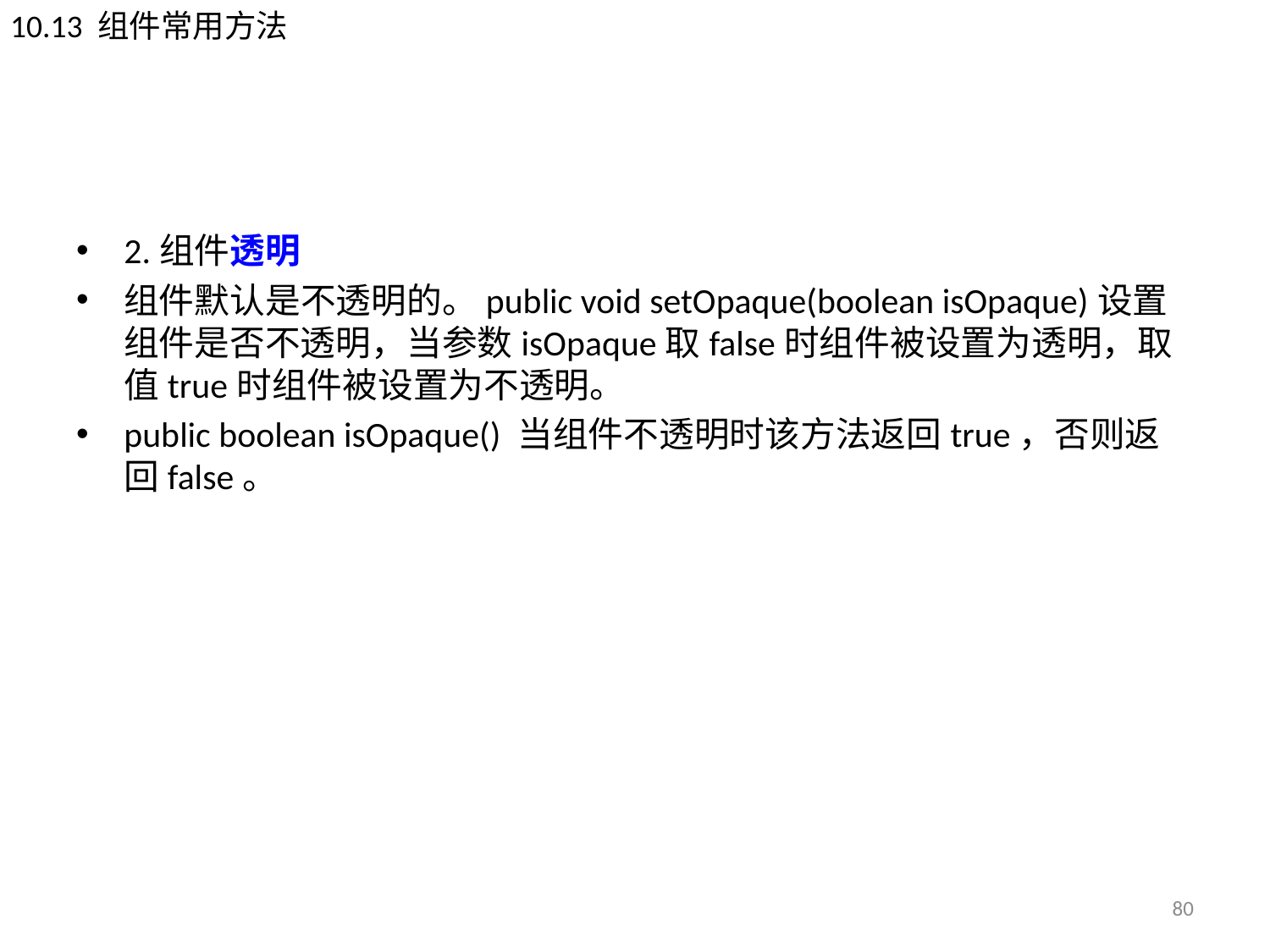

10.13 组件常用方法
#
2.组件透明
组件默认是不透明的。public void setOpaque(boolean isOpaque)设置组件是否不透明，当参数isOpaque取false时组件被设置为透明，取值true时组件被设置为不透明。
public boolean isOpaque() 当组件不透明时该方法返回true，否则返回false。

80